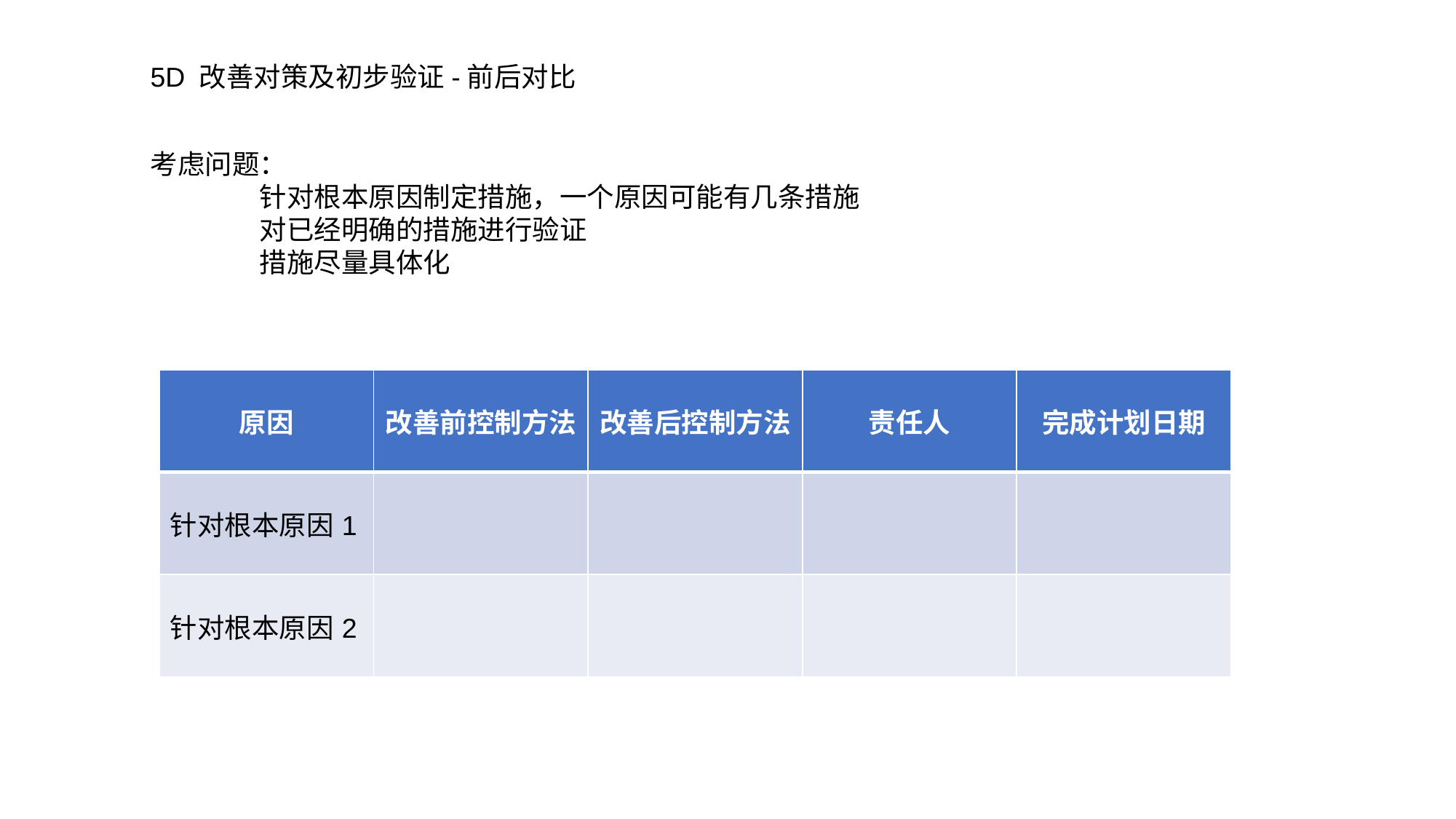

5D 改善对策及初步验证-前后对比
考虑问题：
	针对根本原因制定措施，一个原因可能有几条措施
	对已经明确的措施进行验证
	措施尽量具体化
| 原因 | 改善前控制方法 | 改善后控制方法 | 责任人 | 完成计划日期 |
| --- | --- | --- | --- | --- |
| 针对根本原因1 |  |  |  |  |
| 针对根本原因2 |  |  |  |  |